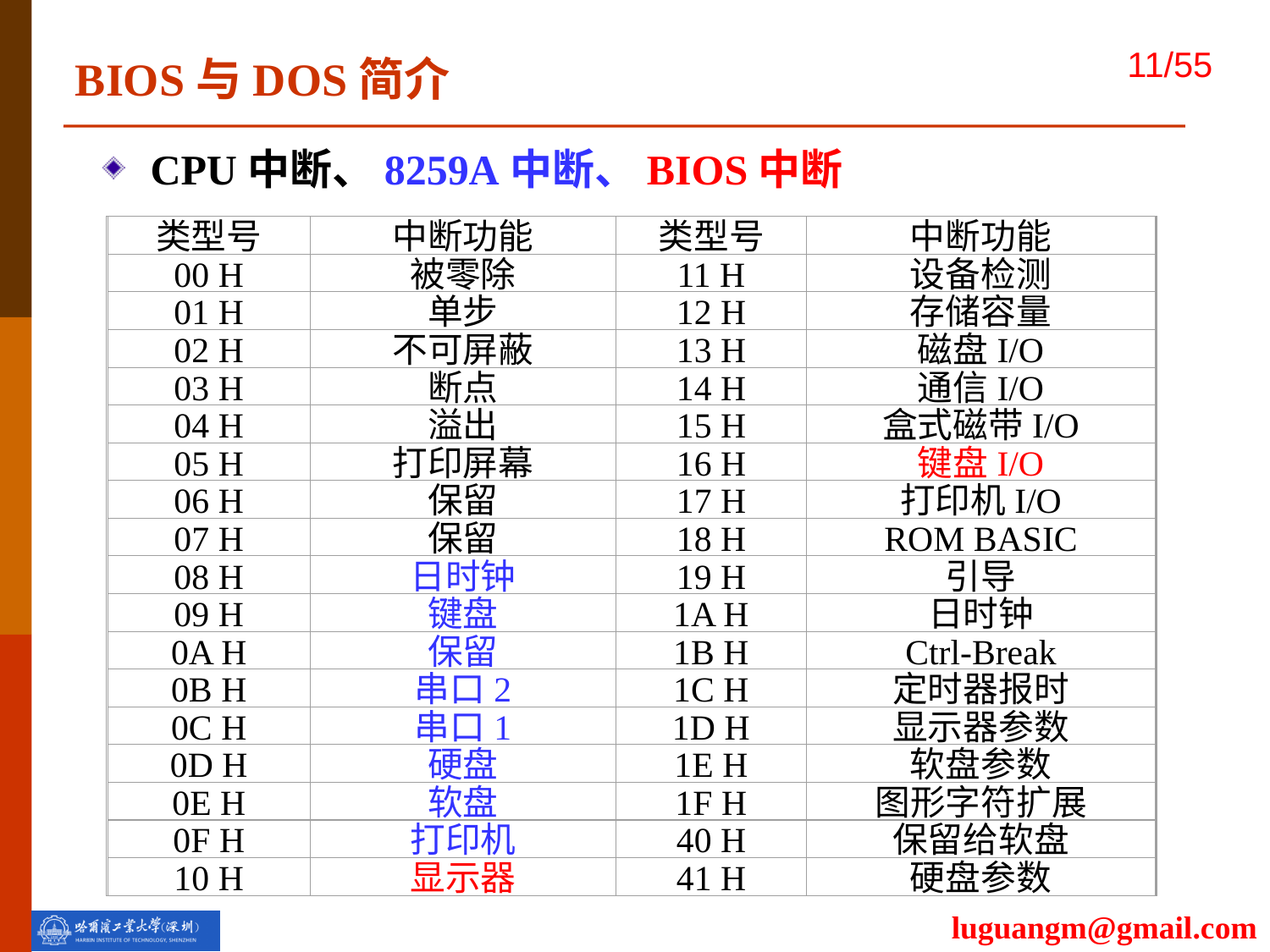

BIOS与DOS简介
CPU中断、8259A中断、BIOS中断

类型号

中断功能

类型号

中断功能

00 H

被零除

11 H

设备检测

01 H

单步

12 H

存储容量

02 H

不可屏蔽

13 H

磁盘I/O

03 H

断点

14 H

通信I/O

04 H

溢出

15 H

盒式磁带I/O

05 H

打印屏幕

16 H

键盘I/O

06 H

保留

17 H

打印机I/O

07 H

保留

18 H

ROM BASIC

08 H

日时钟

19 H

引导

09 H

键盘

1A H

日时钟

0A H

保留

1B H

Ctrl-Break

0B H

串口2

1C H

定时器报时

0C H

串口1

1D H

显示器参数

0D H

硬盘

1E H

软盘参数

0E H

软盘

1F H

图形字符扩展

0F H

打印机

40 H

保留给软盘

10 H

显示器

41 H

硬盘参数